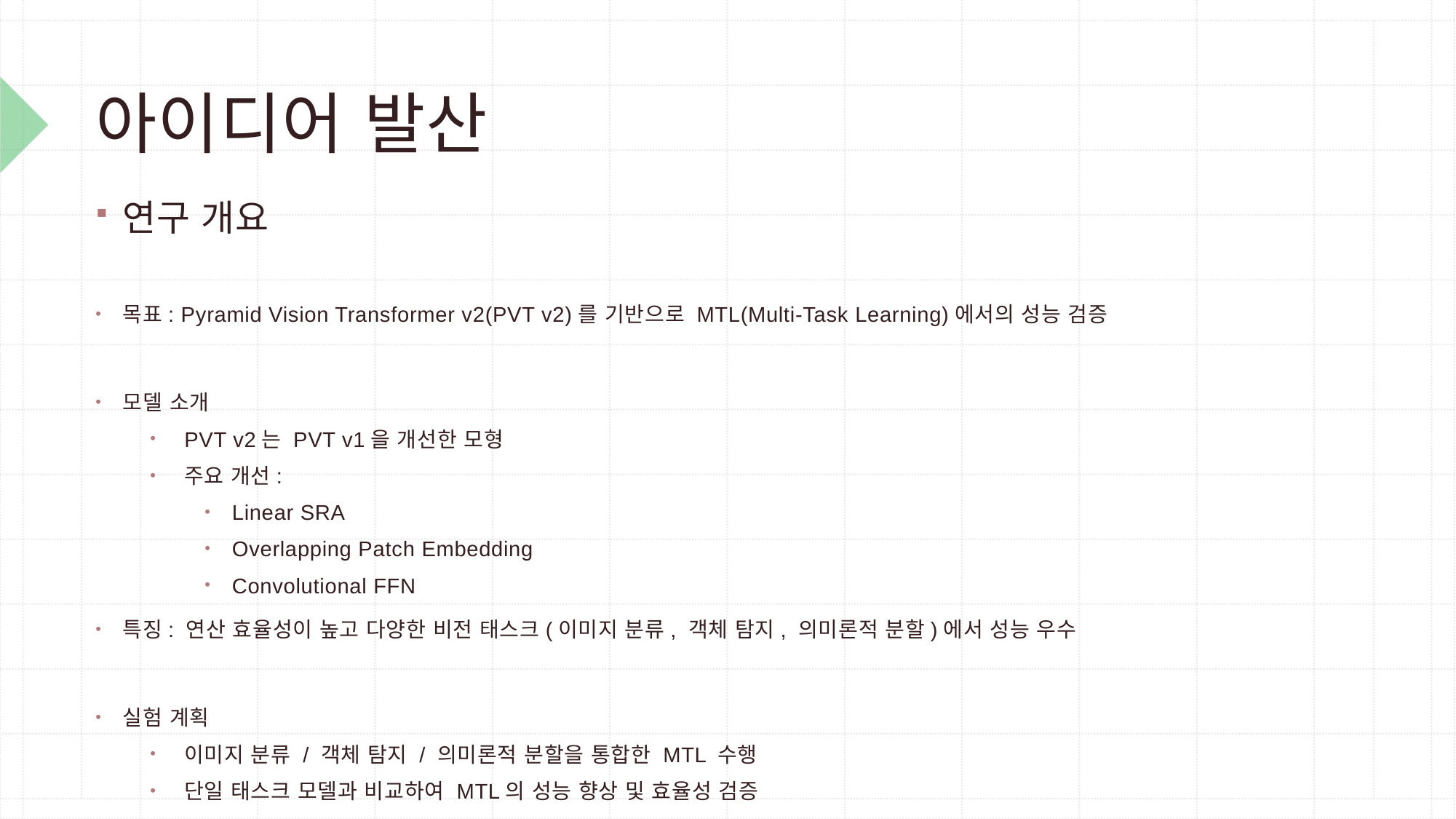

# 아이디어 발산
연구 개요

목표: Pyramid Vision Transformer v2(PVT v2)를 기반으로 MTL(Multi-Task Learning)에서의 성능 검증

모델 소개
PVT v2는 PVT v1을 개선한 모형
주요 개선:
Linear SRA
Overlapping Patch Embedding
Convolutional FFN
특징: 연산 효율성이 높고 다양한 비전 태스크(이미지 분류, 객체 탐지, 의미론적 분할)에서 성능 우수

실험 계획
이미지 분류 / 객체 탐지 / 의미론적 분할을 통합한 MTL 수행
단일 태스크 모델과 비교하여 MTL의 성능 향상 및 효율성 검증